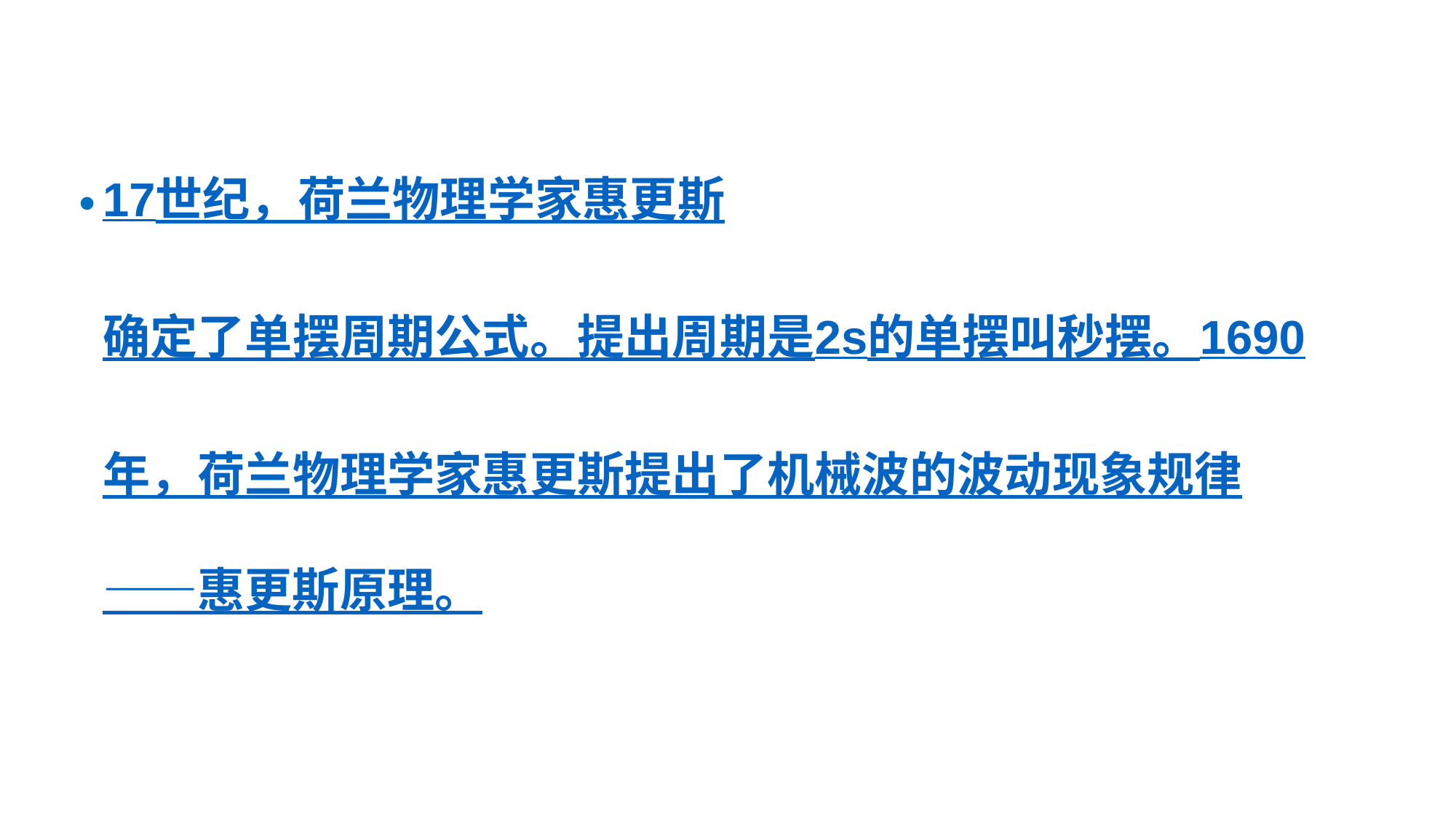

17世纪，荷兰物理学家惠更斯确定了单摆周期公式。提出周期是2s的单摆叫秒摆。1690年，荷兰物理学家惠更斯提出了机械波的波动现象规律——惠更斯原理。